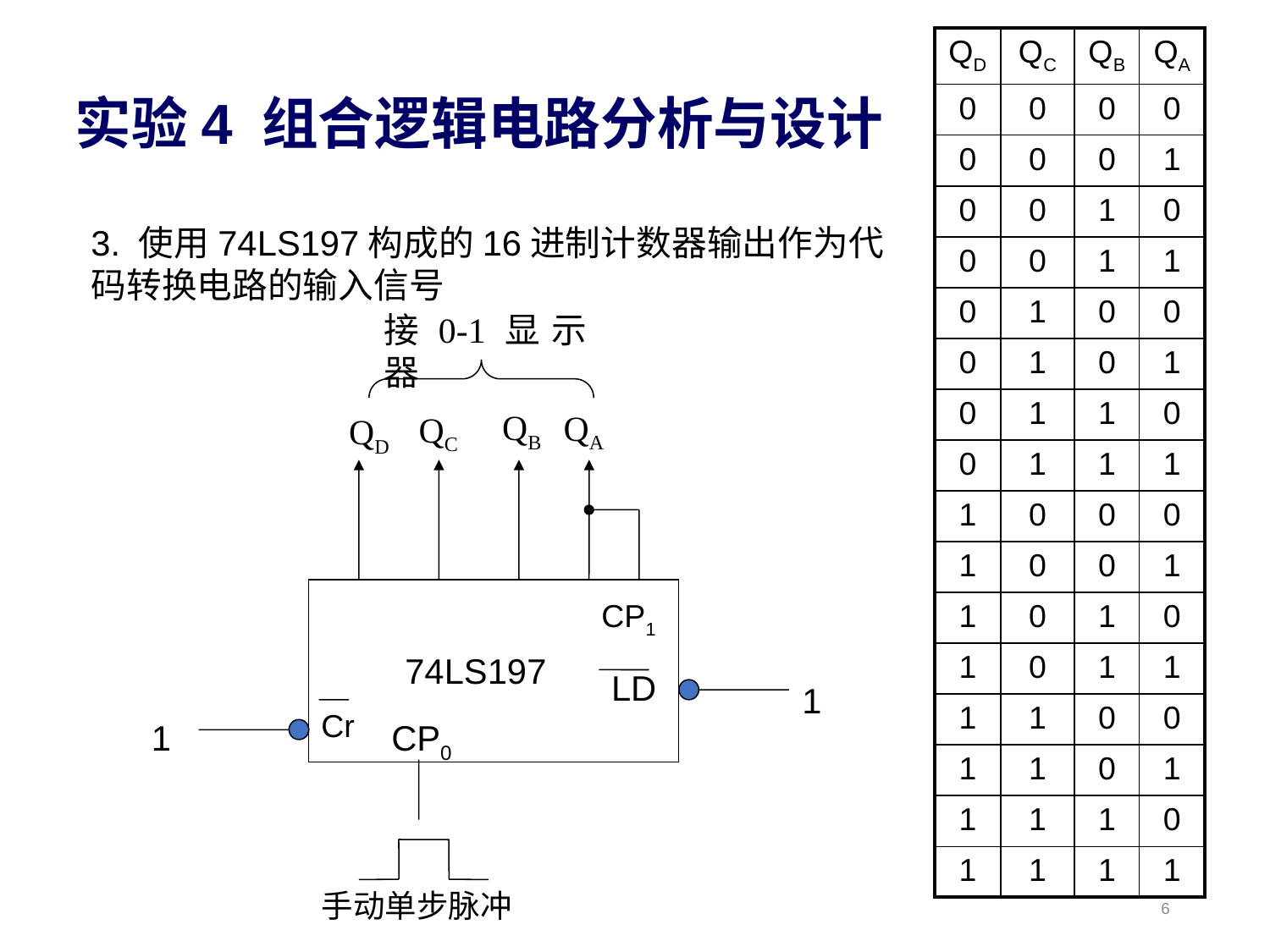

| QD | QC | QB | QA |
| --- | --- | --- | --- |
| 0 | 0 | 0 | 0 |
| 0 | 0 | 0 | 1 |
| 0 | 0 | 1 | 0 |
| 0 | 0 | 1 | 1 |
| 0 | 1 | 0 | 0 |
| 0 | 1 | 0 | 1 |
| 0 | 1 | 1 | 0 |
| 0 | 1 | 1 | 1 |
| 1 | 0 | 0 | 0 |
| 1 | 0 | 0 | 1 |
| 1 | 0 | 1 | 0 |
| 1 | 0 | 1 | 1 |
| 1 | 1 | 0 | 0 |
| 1 | 1 | 0 | 1 |
| 1 | 1 | 1 | 0 |
| 1 | 1 | 1 | 1 |
实验4 组合逻辑电路分析与设计
3. 使用74LS197构成的16进制计数器输出作为代码转换电路的输入信号

接0-1显示器
QB
QA
QC
QD

CP1
74LS197
LD

1

Cr

CP0
1

手动单步脉冲
6